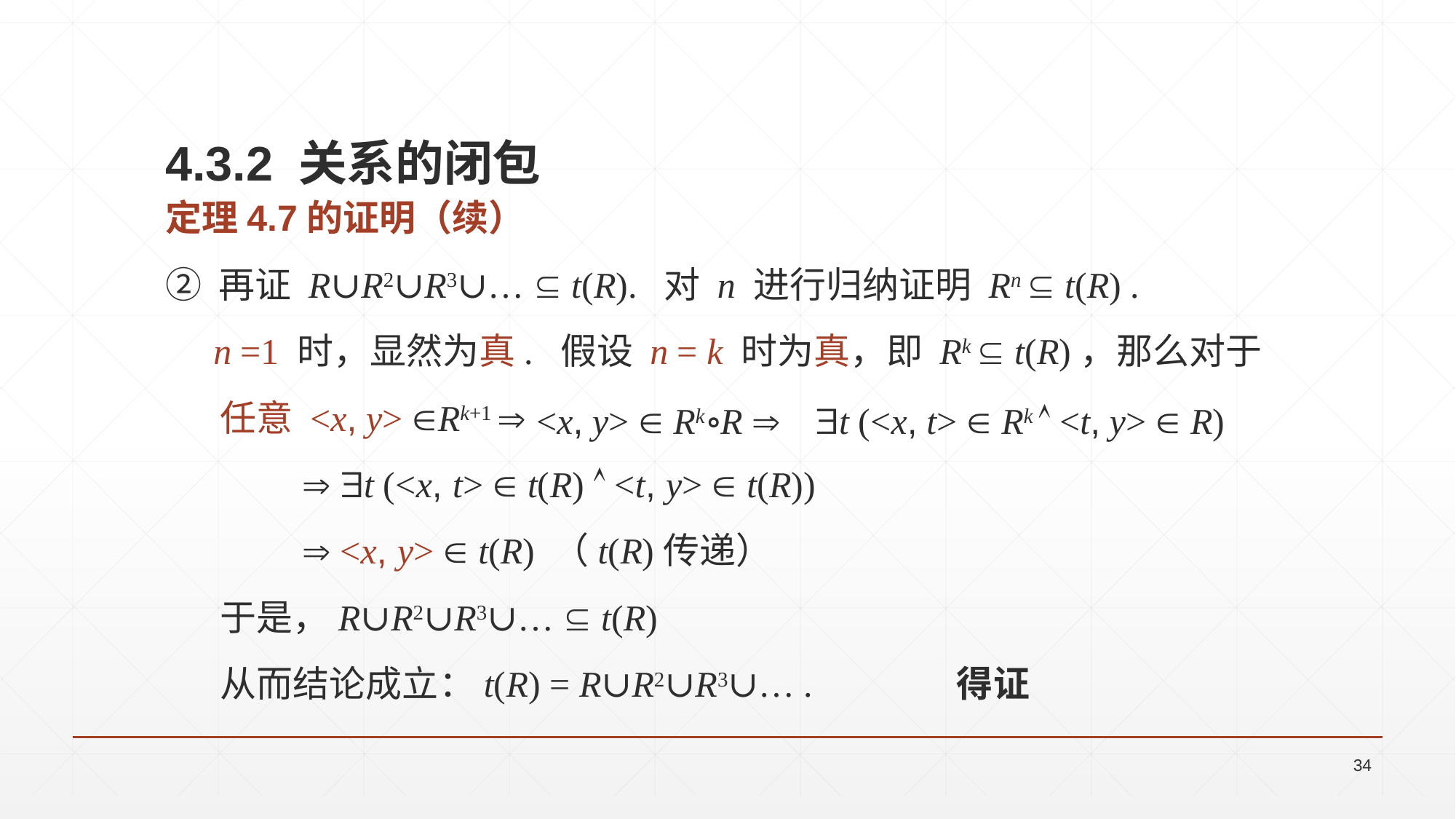

4.3.2 关系的闭包
定理4.7的证明（续）
② 再证 R∪R2∪R3∪… ⊆ t(R).  对 n 进行归纳证明 Rn ⊆ t(R) .
  n =1 时，显然为真.  假设 n = k 时为真，即 Rk ⊆ t(R)，那么对于
  任意 <x, y> ∈Rk+1 ⇒
	⇒ ∃t (<x, t> ∈ t(R) ∧ <t, y> ∈ t(R))
	⇒ <x, y> ∈ t(R) （t(R)传递）
  于是，R∪R2∪R3∪… ⊆ t(R)
  从而结论成立：t(R) = R∪R2∪R3∪… .		得证
<x, y> ∈ Rk∘R ⇒
∃t (<x, t> ∈ Rk ∧ <t, y> ∈ R)
34